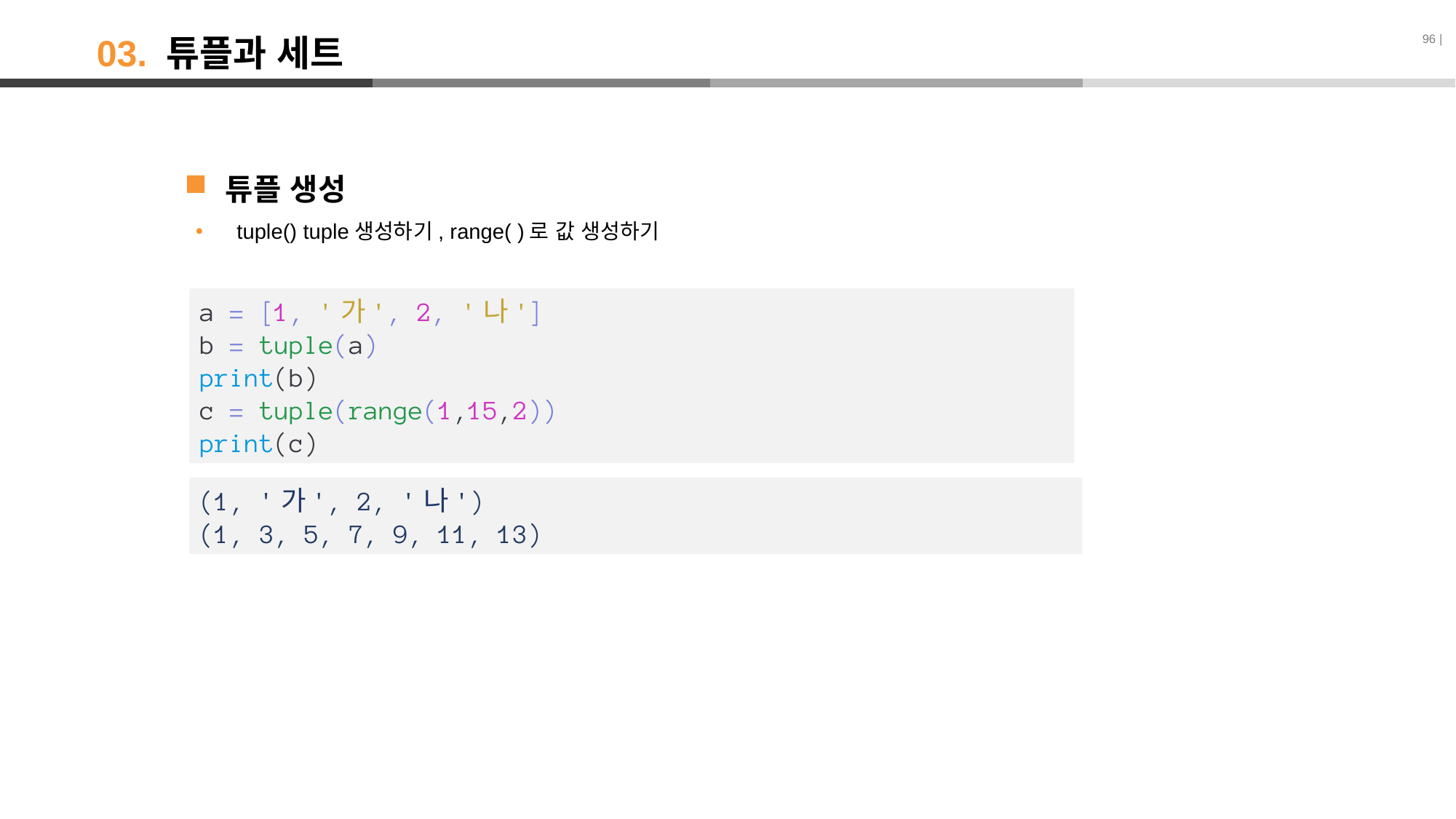

96 |
# 03. 튜플과 세트
튜플 생성

tuple() tuple생성하기, range( )로 값 생성하기

a = [1, '가', 2, '나']
b = tuple(a)
print(b)
c = tuple(range(1,15,2))
print(c)
(1, '가', 2, '나')
(1, 3, 5, 7, 9, 11, 13)